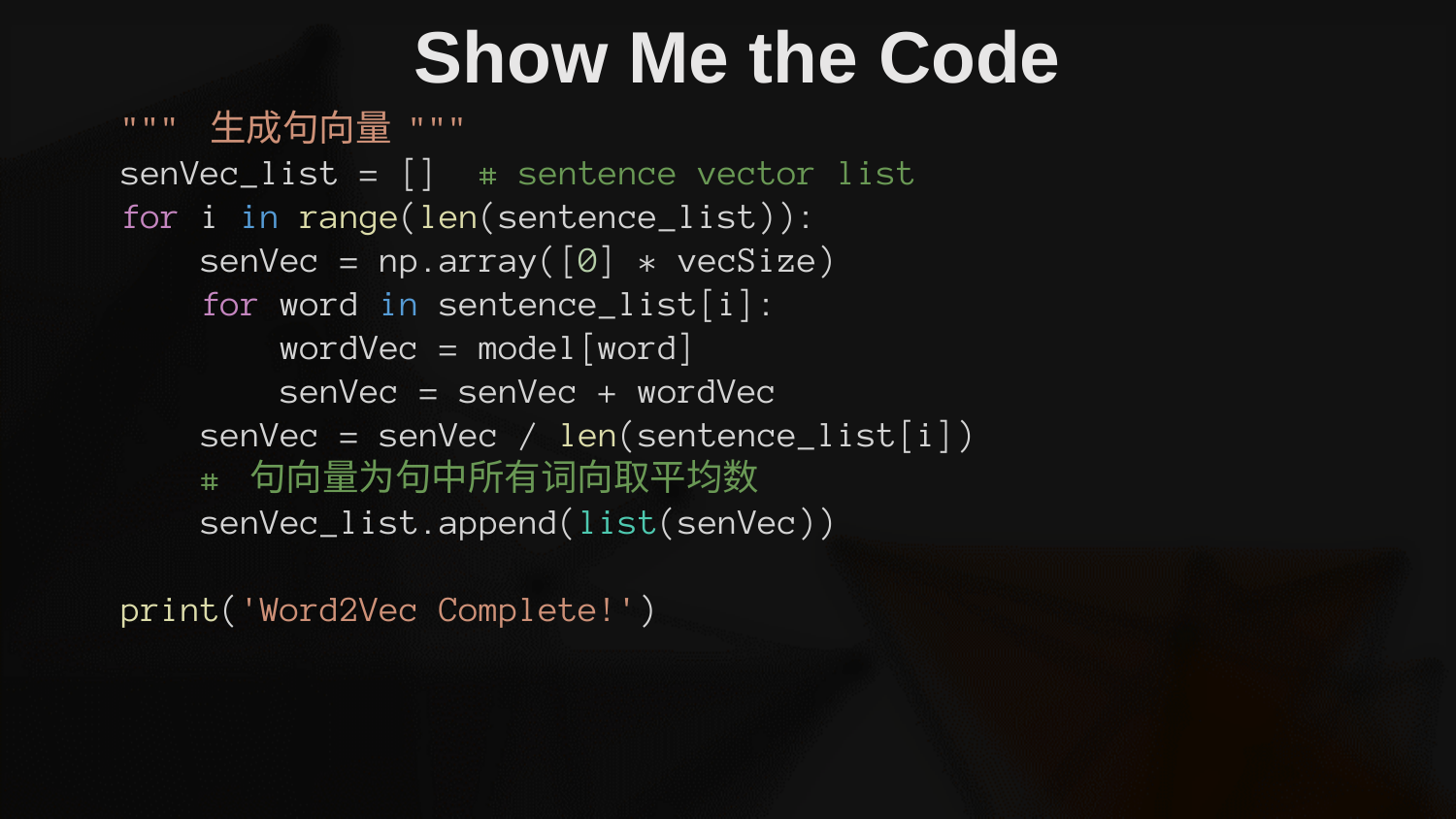

Show Me the Code
""" 生成句向量 """
senVec_list = []  # sentence vector list
for i in range(len(sentence_list)):
    senVec = np.array([0] * vecSize)
    for word in sentence_list[i]:
        wordVec = model[word]
        senVec = senVec + wordVec
    senVec = senVec / len(sentence_list[i])
    # 句向量为句中所有词向取平均数
    senVec_list.append(list(senVec))
print('Word2Vec Complete!')